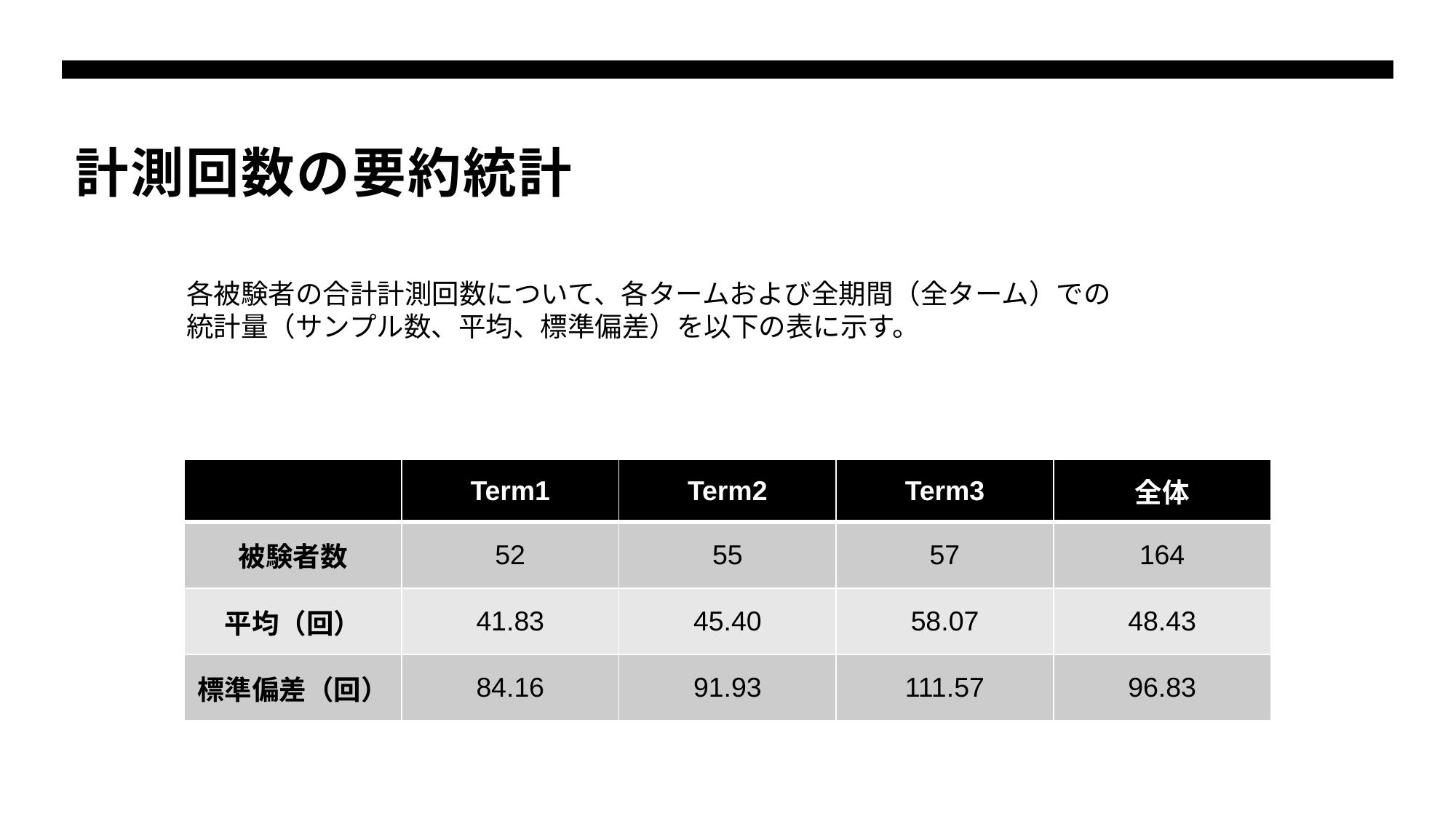

# 計測回数の要約統計
各被験者の合計計測回数について、各タームおよび全期間（全ターム）での
統計量（サンプル数、平均、標準偏差）を以下の表に示す。
|  | Term1 | Term2 | Term3 | 全体 |
| --- | --- | --- | --- | --- |
| 被験者数 | 52 | 55 | 57 | 164 |
| 平均（回） | 41.83 | 45.40 | 58.07 | 48.43 |
| 標準偏差（回） | 84.16 | 91.93 | 111.57 | 96.83 |